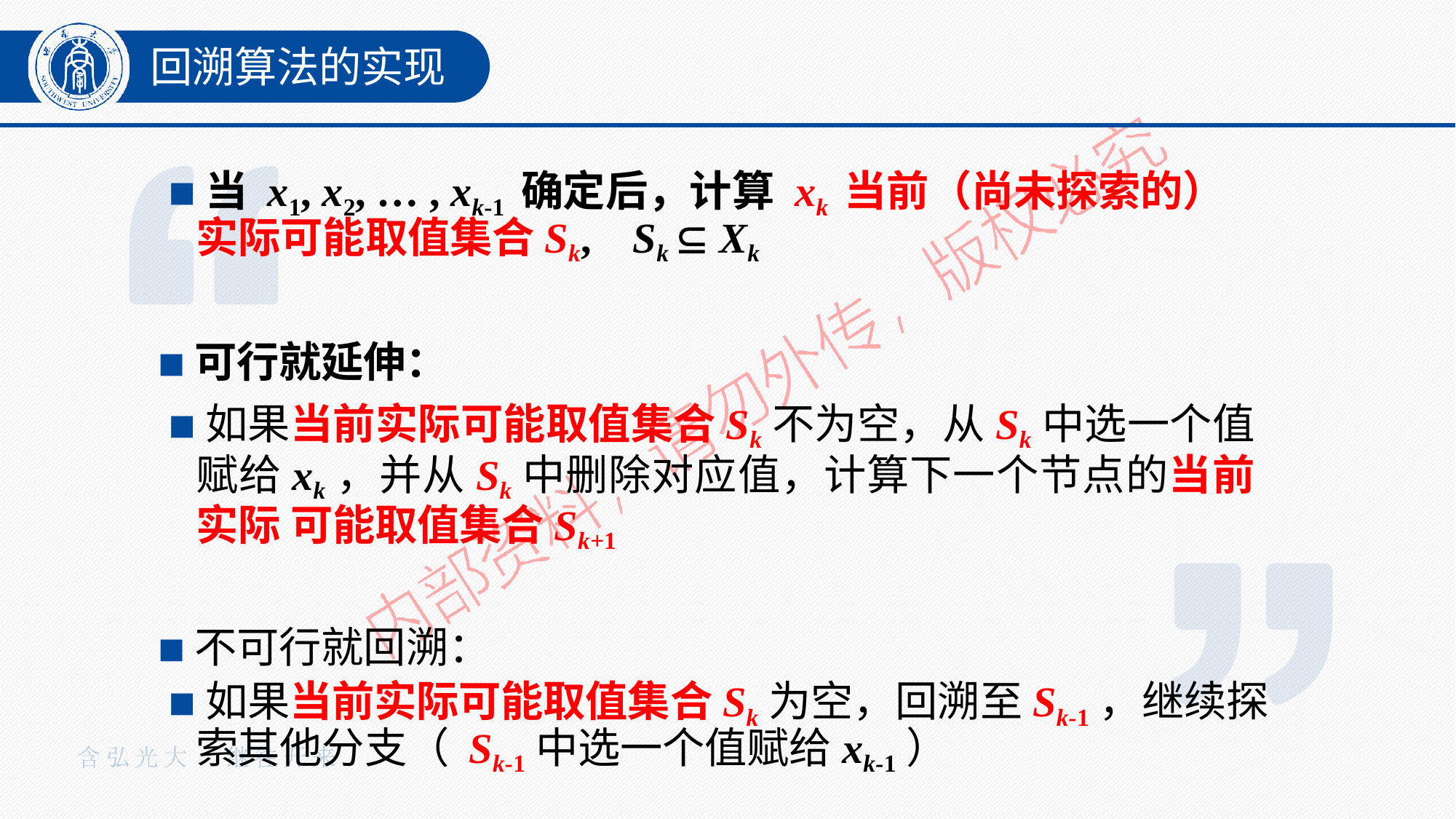

# 回溯算法的实现
◼当 x1, x2, … , xk-1 确定后，计算 xk 当前（尚未探索的）实 际可能取值集合Sk,	Sk ⊆ Xk

◼可行就延伸：
◼如果当前实际可能取值集合Sk不为空，从Sk中选一个值赋 给xk，并从Sk中删除对应值，计算下一个节点的当前实际 可能取值集合Sk+1

◼不可行就回溯：
◼如果当前实际可能取值集合Sk为空，回溯至Sk-1，继续探索 其他分支（ Sk-1中选一个值赋给xk-1）